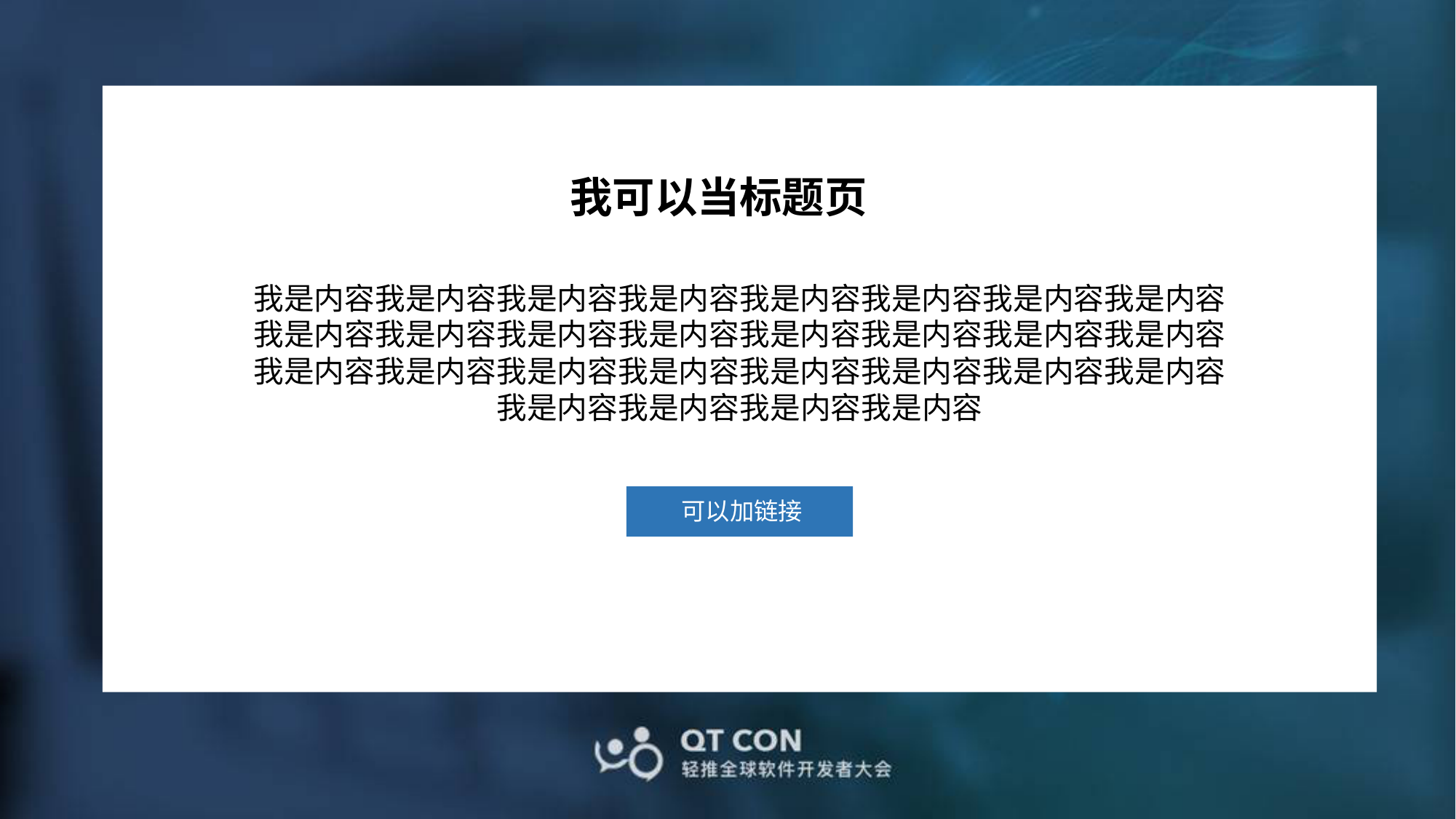

我可以当标题页
我是内容我是内容我是内容我是内容我是内容我是内容我是内容我是内容
我是内容我是内容我是内容我是内容我是内容我是内容我是内容我是内容
我是内容我是内容我是内容我是内容我是内容我是内容我是内容我是内容
我是内容我是内容我是内容我是内容

可以加链接